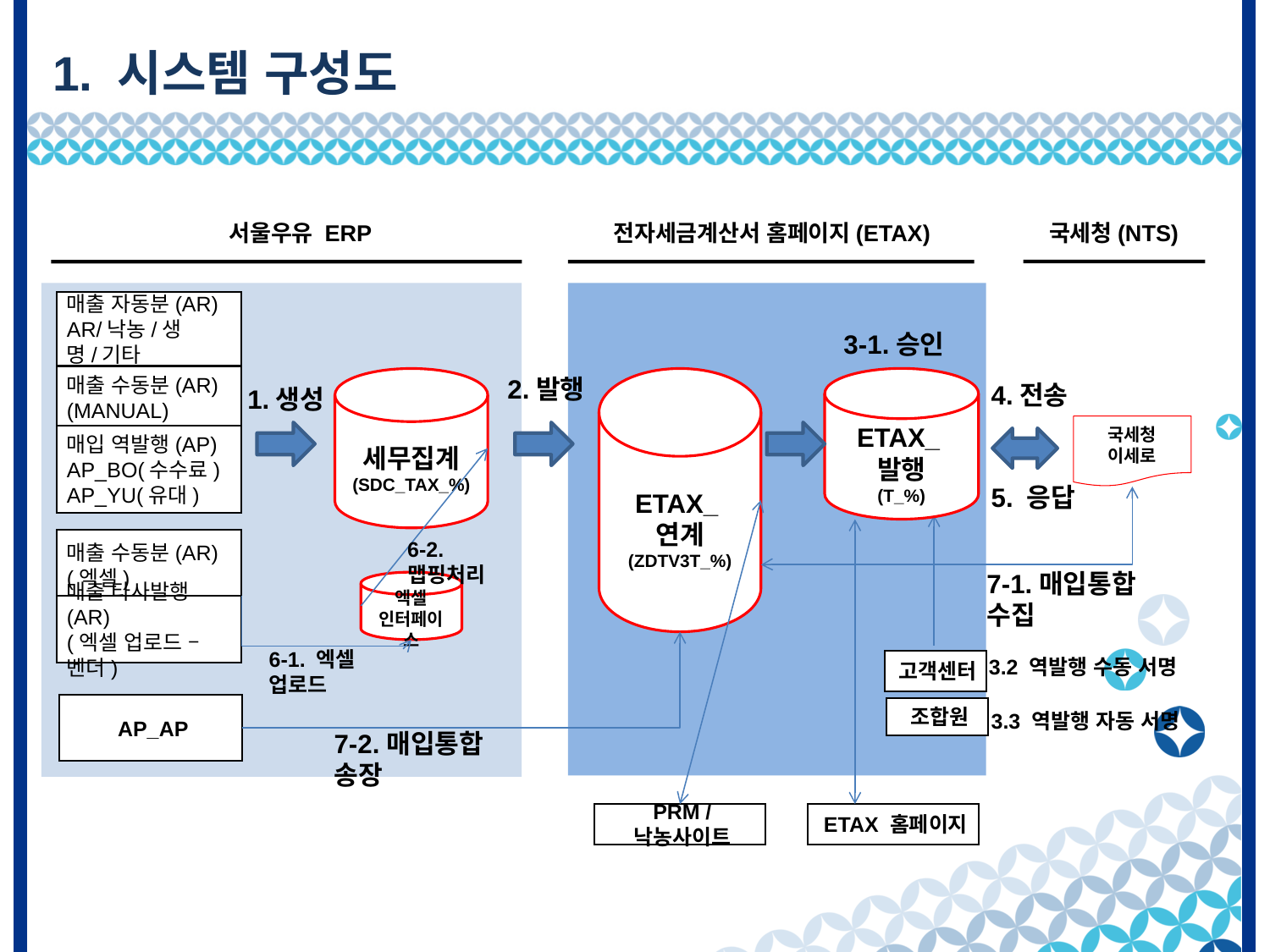

# 1. 시스템 구성도
국세청(NTS)

서울우유 ERP

전자세금계산서 홈페이지(ETAX)

매출 자동분(AR)
AR/낙농/생명/기타
매출 수동분(AR)
(MANUAL)
매입 역발행(AP)
AP_BO(수수료)
AP_YU(유대)
3-1.승인
2.발행
세무집계
(SDC_TAX_%)
ETAX_연계
(ZDTV3T_%)
ETAX_발행
(T_%)
4.전송
1.생성
국세청 이세로

5. 응답
매출 수동분(AR)
(엑셀)
매출 타사발행(AR)
(엑셀 업로드 – 벤더)
6-2. 맵핑처리
7-1.매입통합 수집
엑셀
인터페이스
6-1. 엑셀 업로드
3.2 역발행 수동 서명
고객센터
AP_AP
조합원
3.3 역발행 자동 서명
7-2.매입통합 송장
ETAX 홈페이지
PRM / 낙농사이트